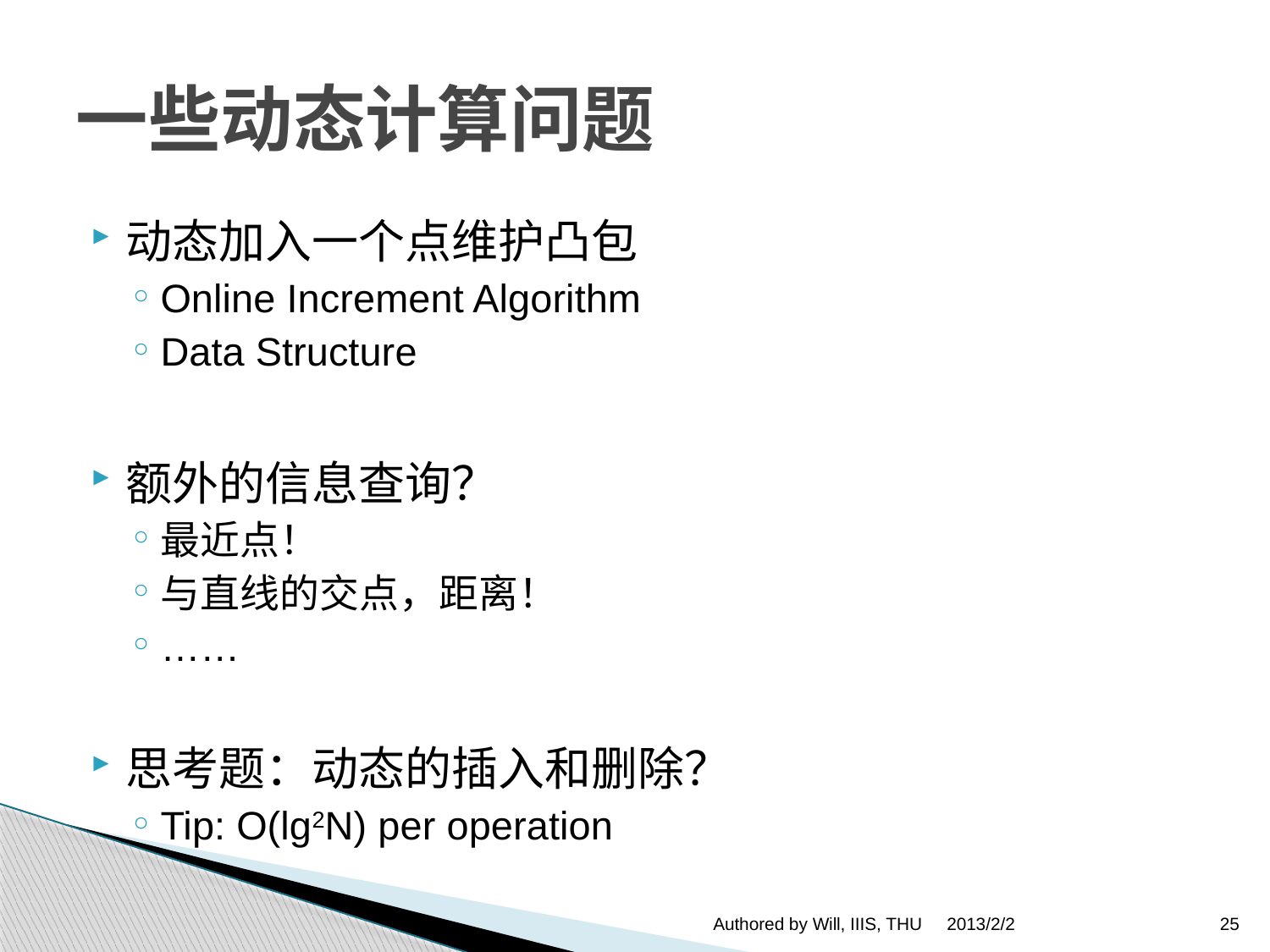

# 一些动态计算问题
动态加入一个点维护凸包
Online Increment Algorithm
Data Structure

额外的信息查询？
最近点！
与直线的交点，距离！
……

思考题：动态的插入和删除？
Tip: O(lg2N) per operation
Authored by Will, IIIS, THU
2013/2/2
25